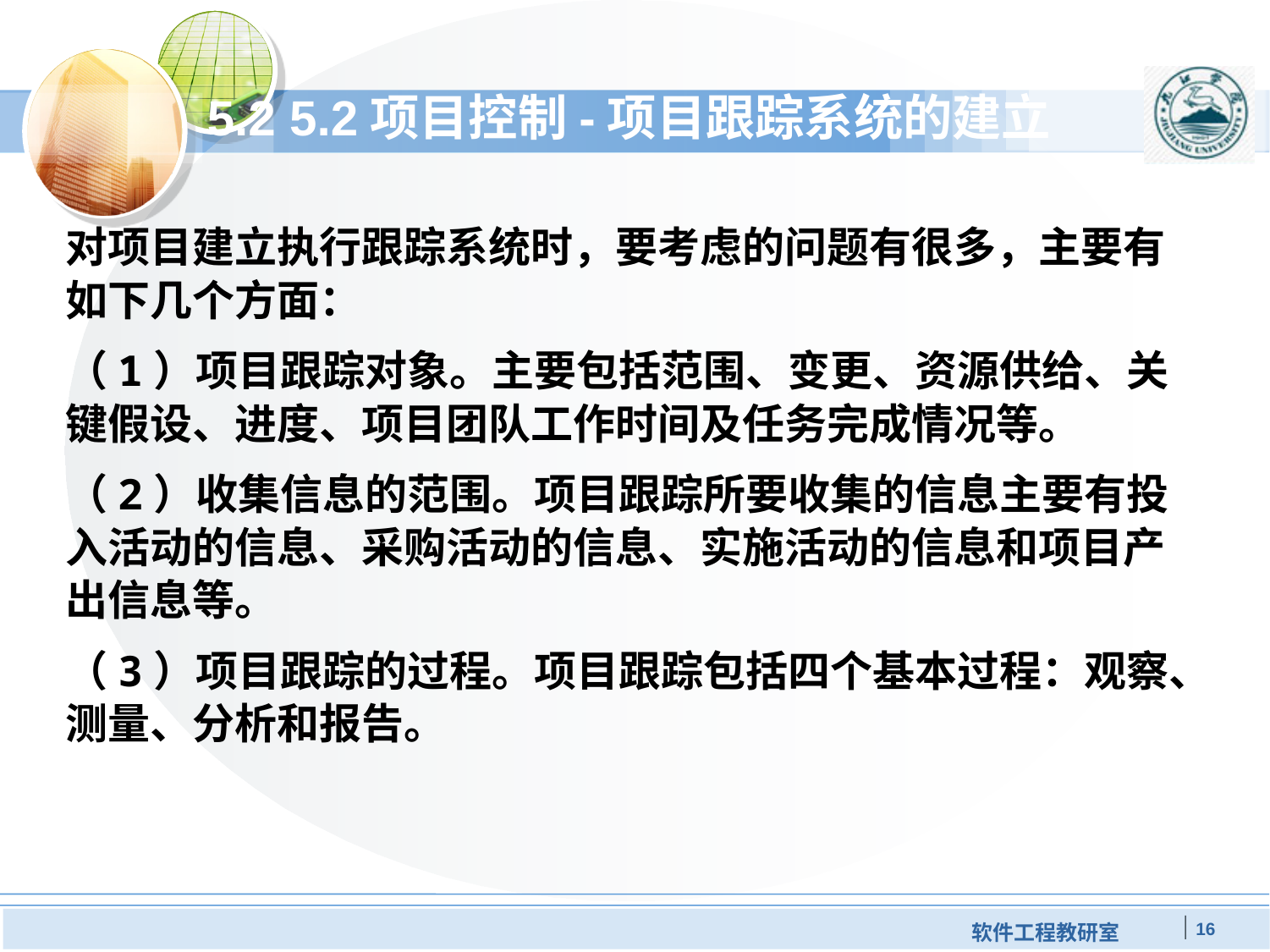

# 5.2 5.2项目控制-项目跟踪系统的建立
对项目建立执行跟踪系统时，要考虑的问题有很多，主要有如下几个方面：
（1）项目跟踪对象。主要包括范围、变更、资源供给、关键假设、进度、项目团队工作时间及任务完成情况等。
（2）收集信息的范围。项目跟踪所要收集的信息主要有投入活动的信息、采购活动的信息、实施活动的信息和项目产出信息等。
（3）项目跟踪的过程。项目跟踪包括四个基本过程：观察、测量、分析和报告。